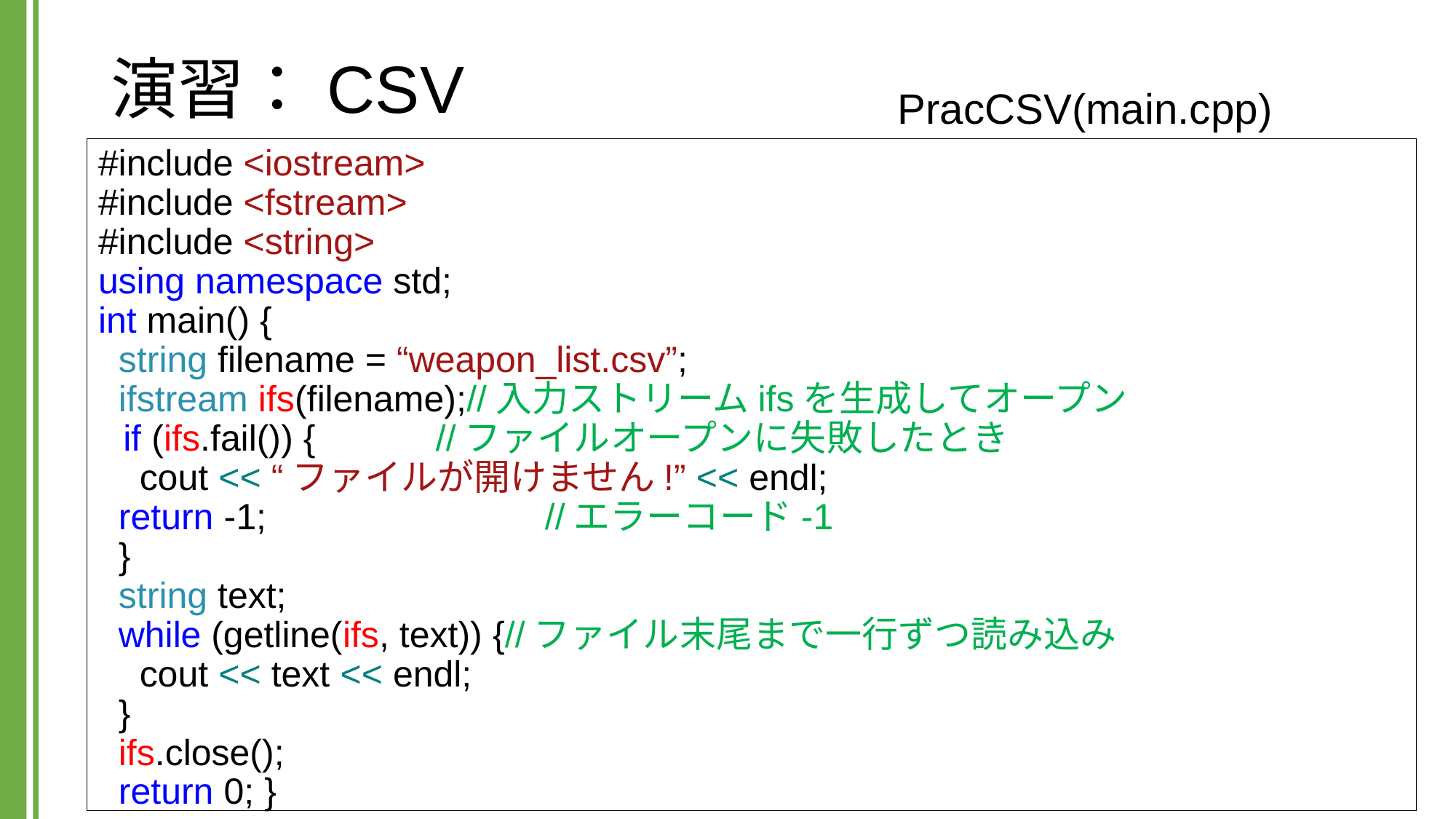

# 演習：CSV
PracCSV(main.cpp)
#include <iostream>
#include <fstream>
#include <string>
using namespace std;
int main() {
  string filename = “weapon_list.csv”;
  ifstream ifs(filename);//入力ストリームifsを生成してオープン
  if (ifs.fail()) {		 //ファイルオープンに失敗したとき
    cout << “ファイルが開けません!” << endl;
  return -1;			 //エラーコード-1
  }
  string text;
  while (getline(ifs, text)) {//ファイル末尾まで一行ずつ読み込み
    cout << text << endl;
  }
  ifs.close();
  return 0; }